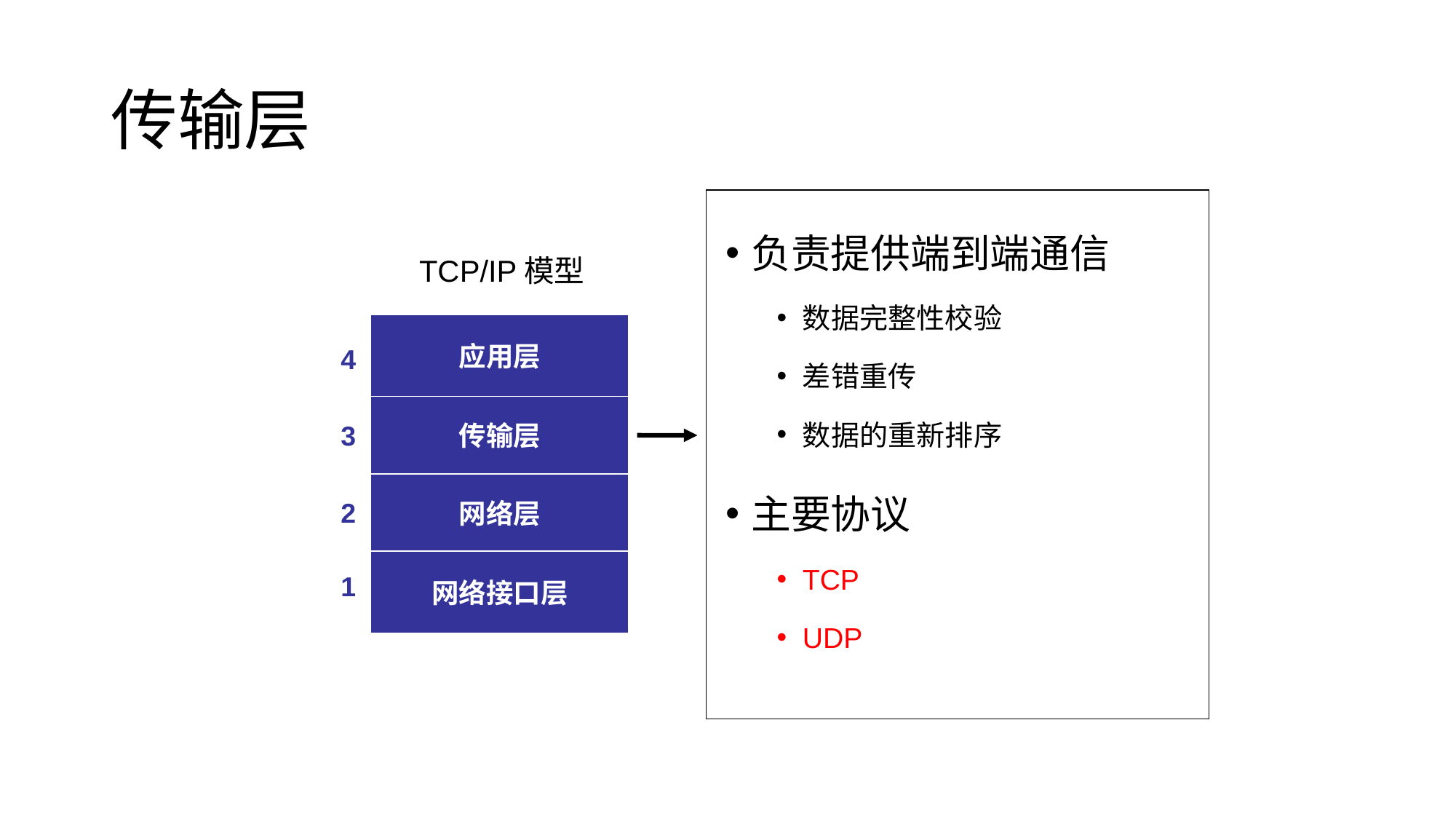

# 传输层

负责提供端到端通信
数据完整性校验
差错重传
数据的重新排序
主要协议
TCP
UDP
TCP/IP模型
应用层
4

传输层
3

网络层
2
网络接口层
1